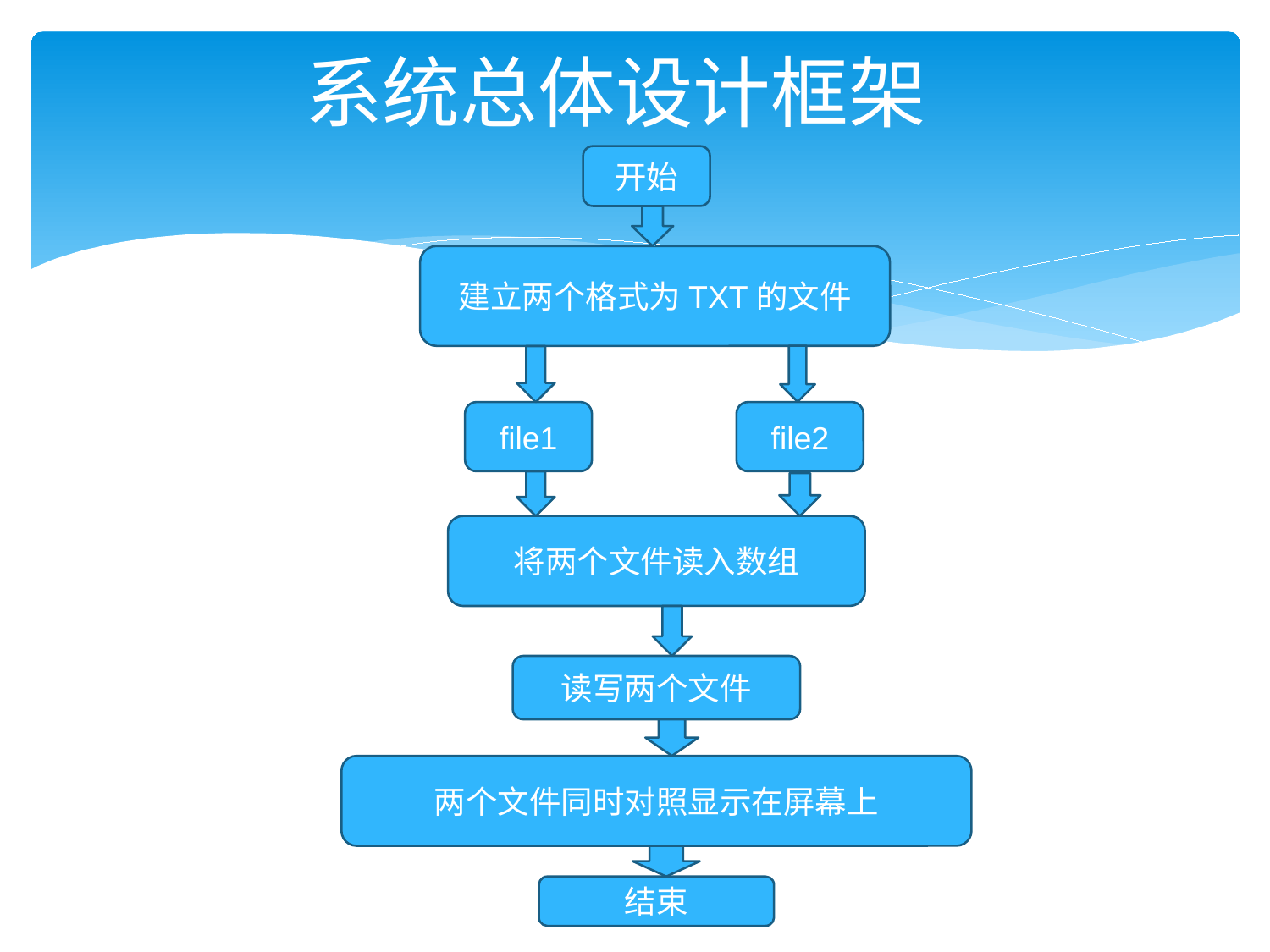

# 系统总体设计框架
开始

建立两个格式为TXT的文件

file1
file2

将两个文件读入数组

读写两个文件

两个文件同时对照显示在屏幕上

结束